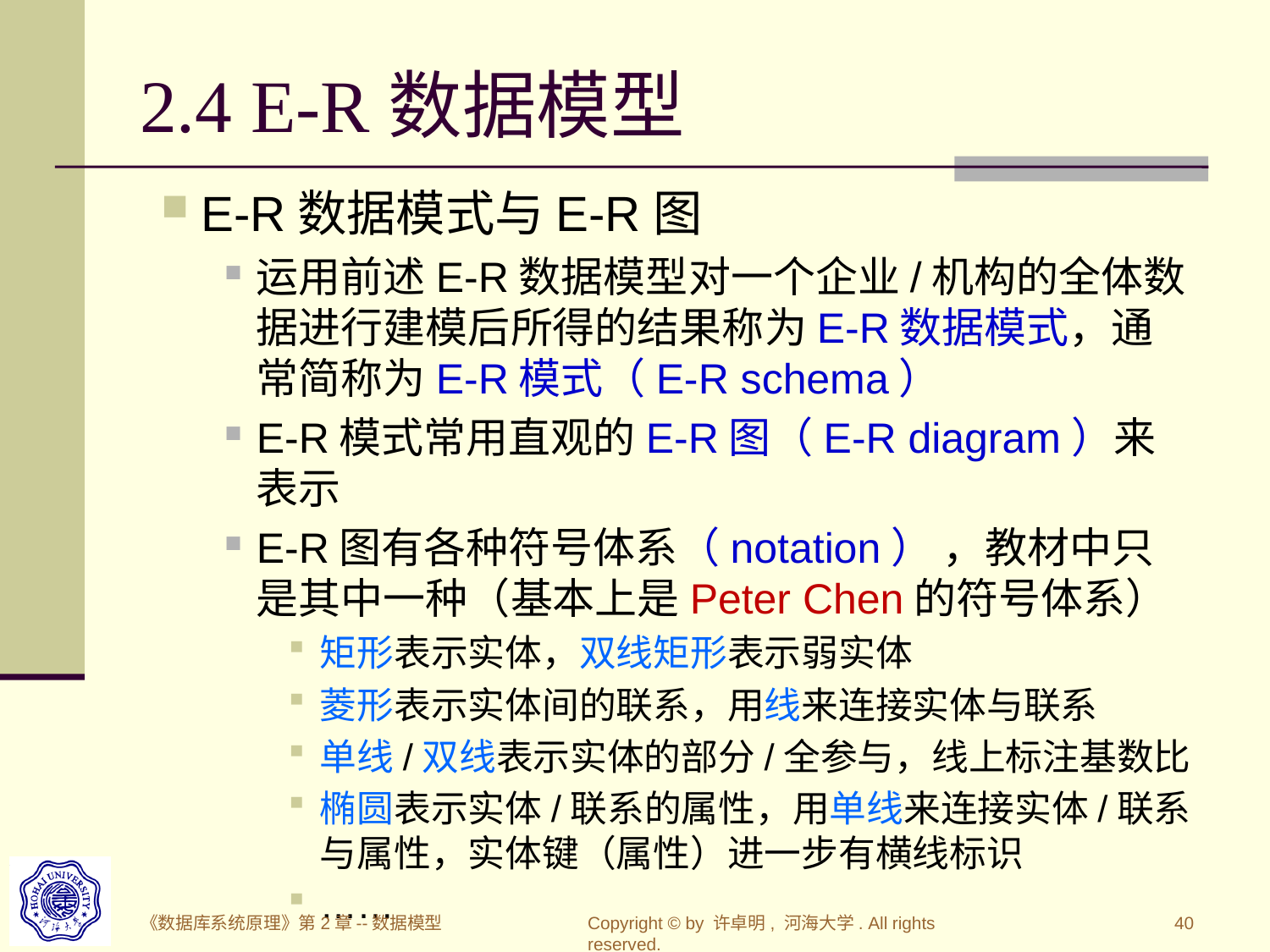

# 2.4 E-R数据模型
E-R数据模式与E-R图
运用前述E-R数据模型对一个企业/机构的全体数据进行建模后所得的结果称为E-R数据模式，通常简称为E-R模式（E-R schema）
E-R模式常用直观的E-R图（E-R diagram）来表示
E-R图有各种符号体系（notation） ，教材中只是其中一种（基本上是Peter Chen的符号体系）
矩形表示实体，双线矩形表示弱实体
菱形表示实体间的联系，用线来连接实体与联系
单线/双线表示实体的部分/全参与，线上标注基数比
椭圆表示实体/联系的属性，用单线来连接实体/联系与属性，实体键（属性）进一步有横线标识
……

《数据库系统原理》第2章--数据模型
Copyright © by 许卓明, 河海大学. All rights reserved.
40